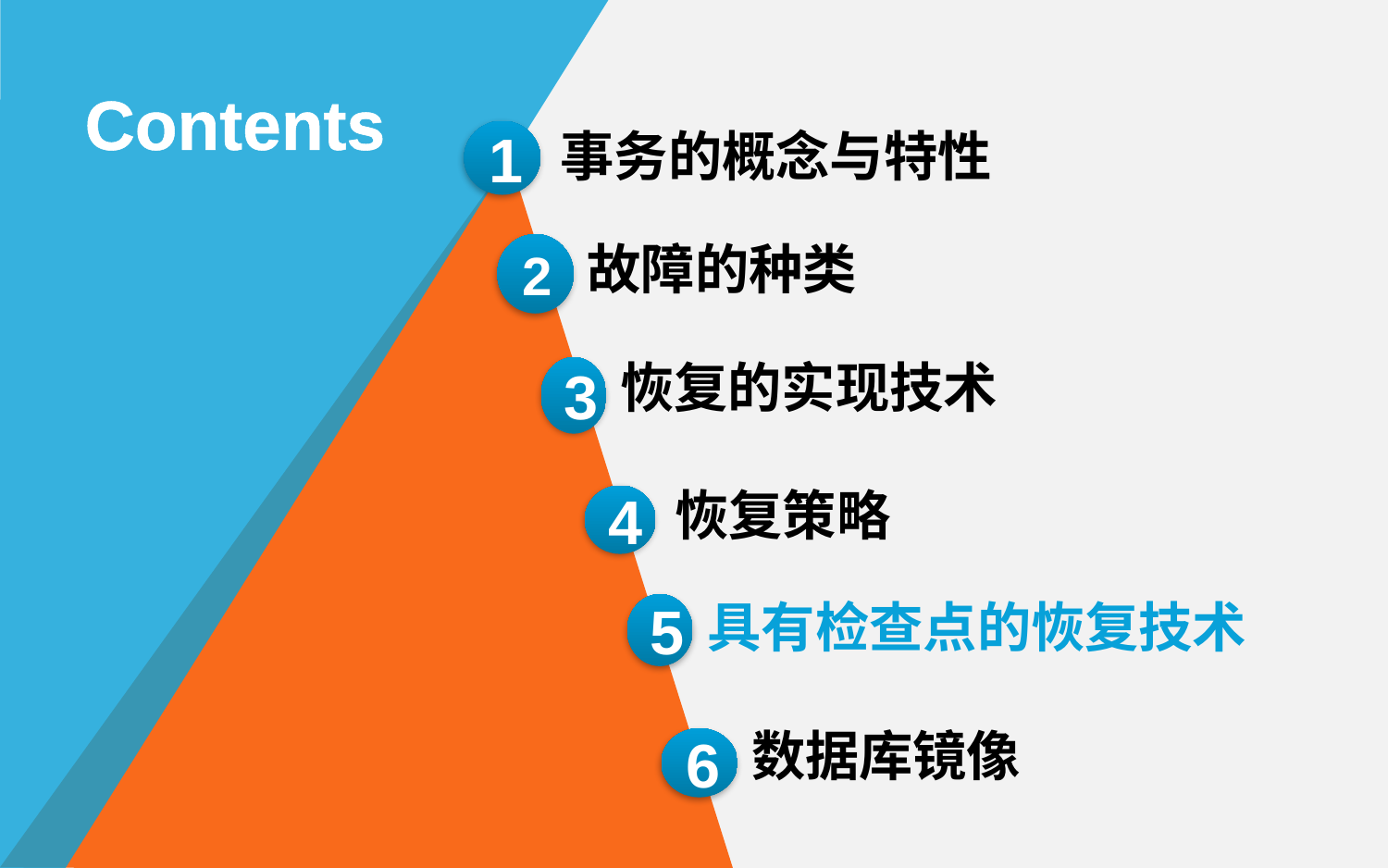

Contents
事务的概念与特性
1
故障的种类
2
恢复的实现技术
3
恢复策略
4
具有检查点的恢复技术
5
数据库镜像
6